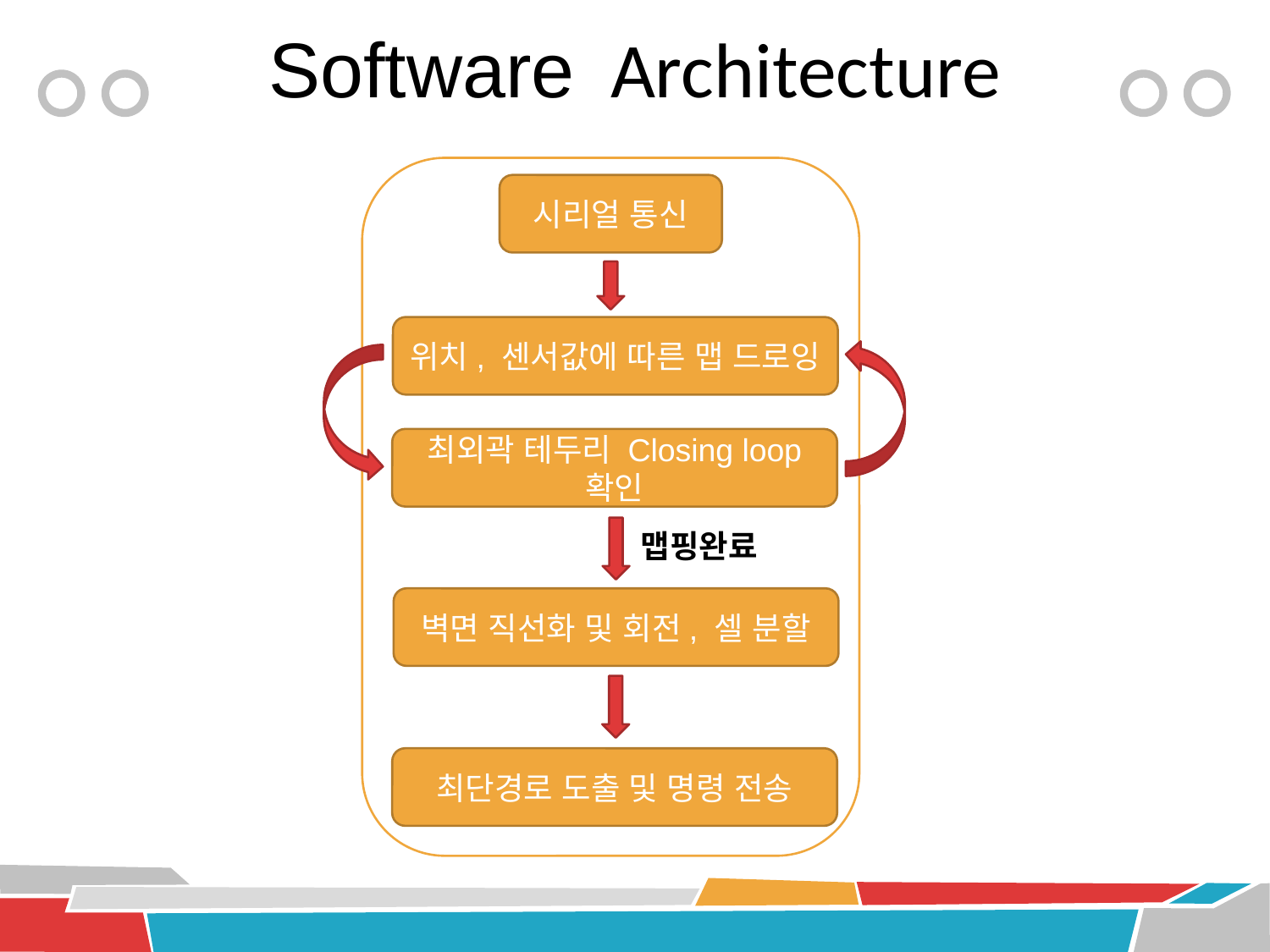

# Software  Architecture

시리얼 통신

위치, 센서값에 따른 맵 드로잉

최외곽 테두리 Closing loop 확인

맵핑완료
벽면 직선화 및 회전, 셀 분할

최단경로 도출 및 명령 전송